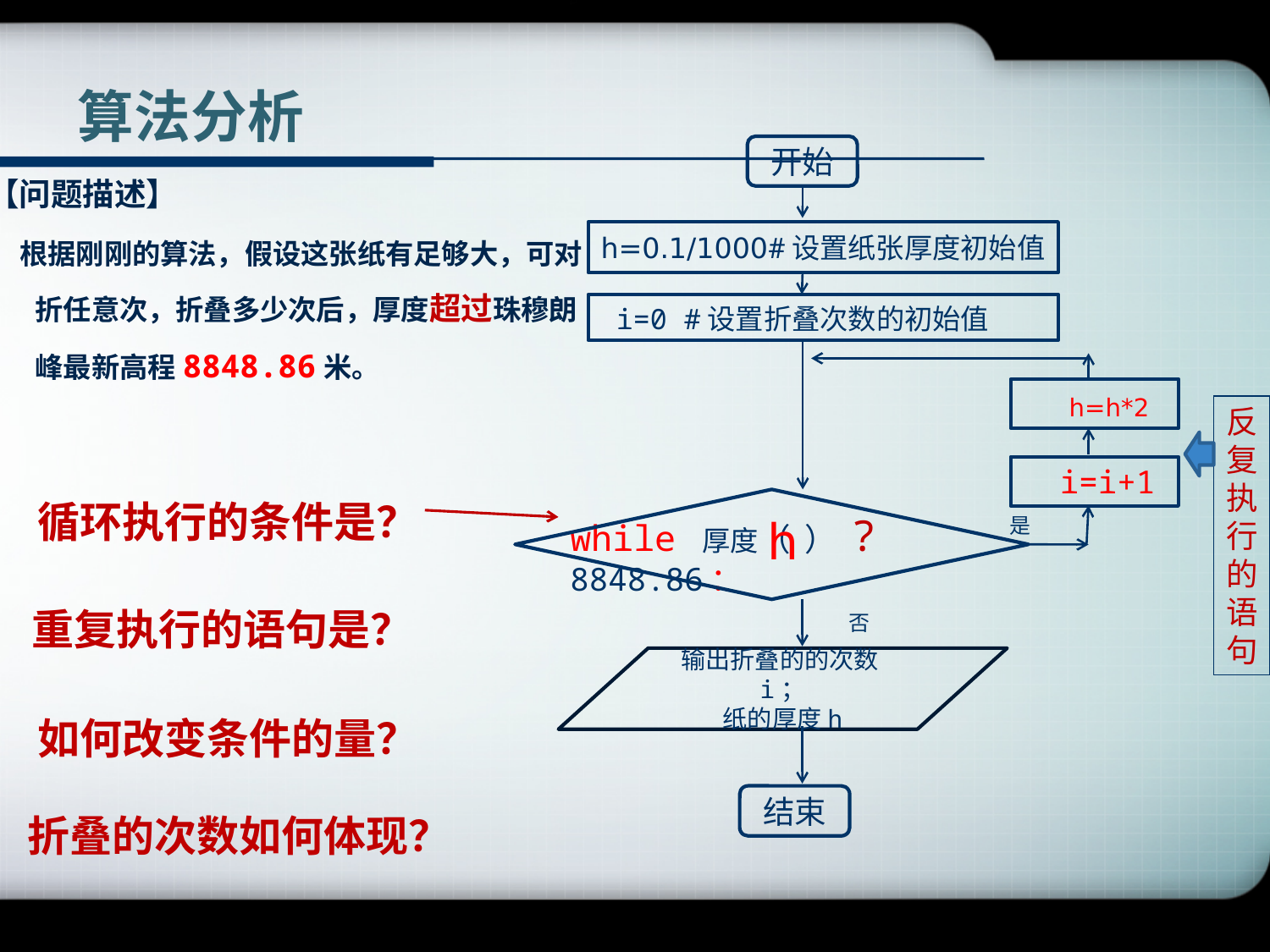

# 算法分析
开始
h=0.1/1000#设置纸张厚度初始值

是
否
输出折叠的的次数i；
纸的厚度h
结束

【问题描述】
    根据刚刚的算法，假设这张纸有足够大，可对折任意次，折叠多少次后，厚度超过珠穆朗峰最新高程8848.86米。

i=0 #设置折叠次数的初始值
h=h*2
反复执行的语句

i=i+1
循环执行的条件是？
while 厚度（  ） ?8848.86：
h
重复执行的语句是？
如何改变条件的量？
折叠的次数如何体现？